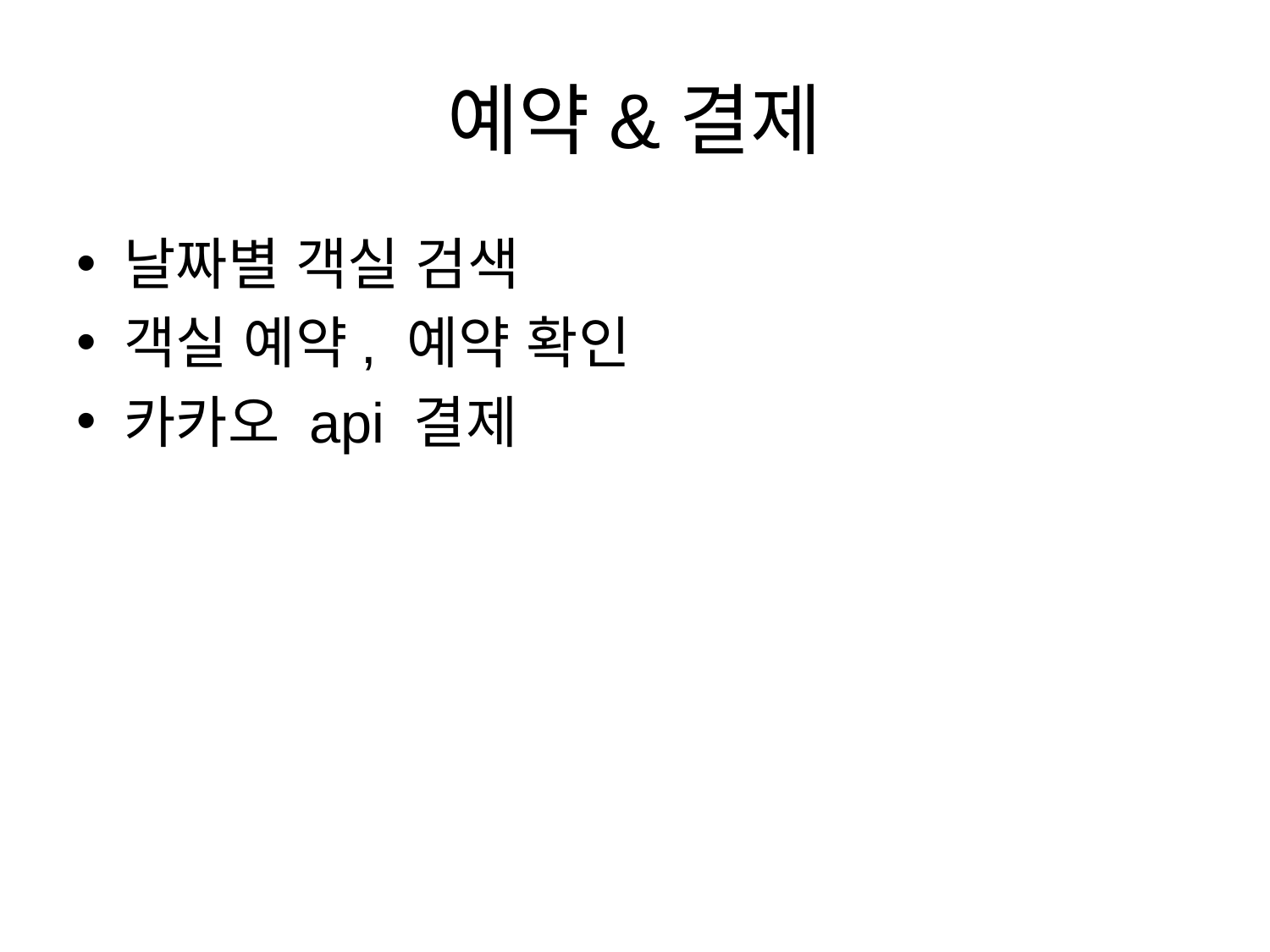

# 예약&결제
날짜별 객실 검색
객실 예약, 예약 확인
카카오 api 결제